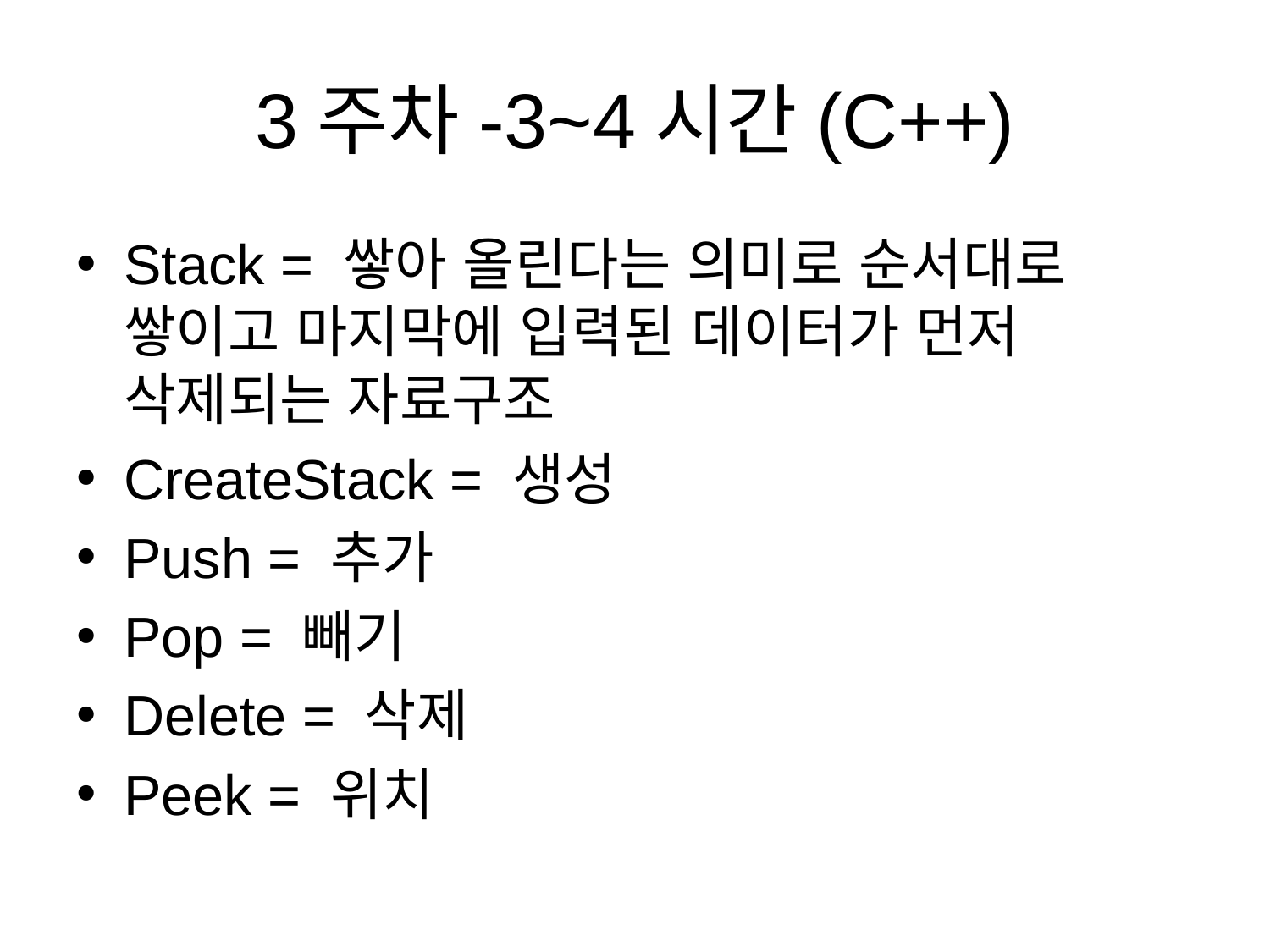

# 3주차-3~4시간(C++)
Stack = 쌓아 올린다는 의미로 순서대로 쌓이고 마지막에 입력된 데이터가 먼저 삭제되는 자료구조
CreateStack = 생성
Push = 추가
Pop = 빼기
Delete = 삭제
Peek = 위치